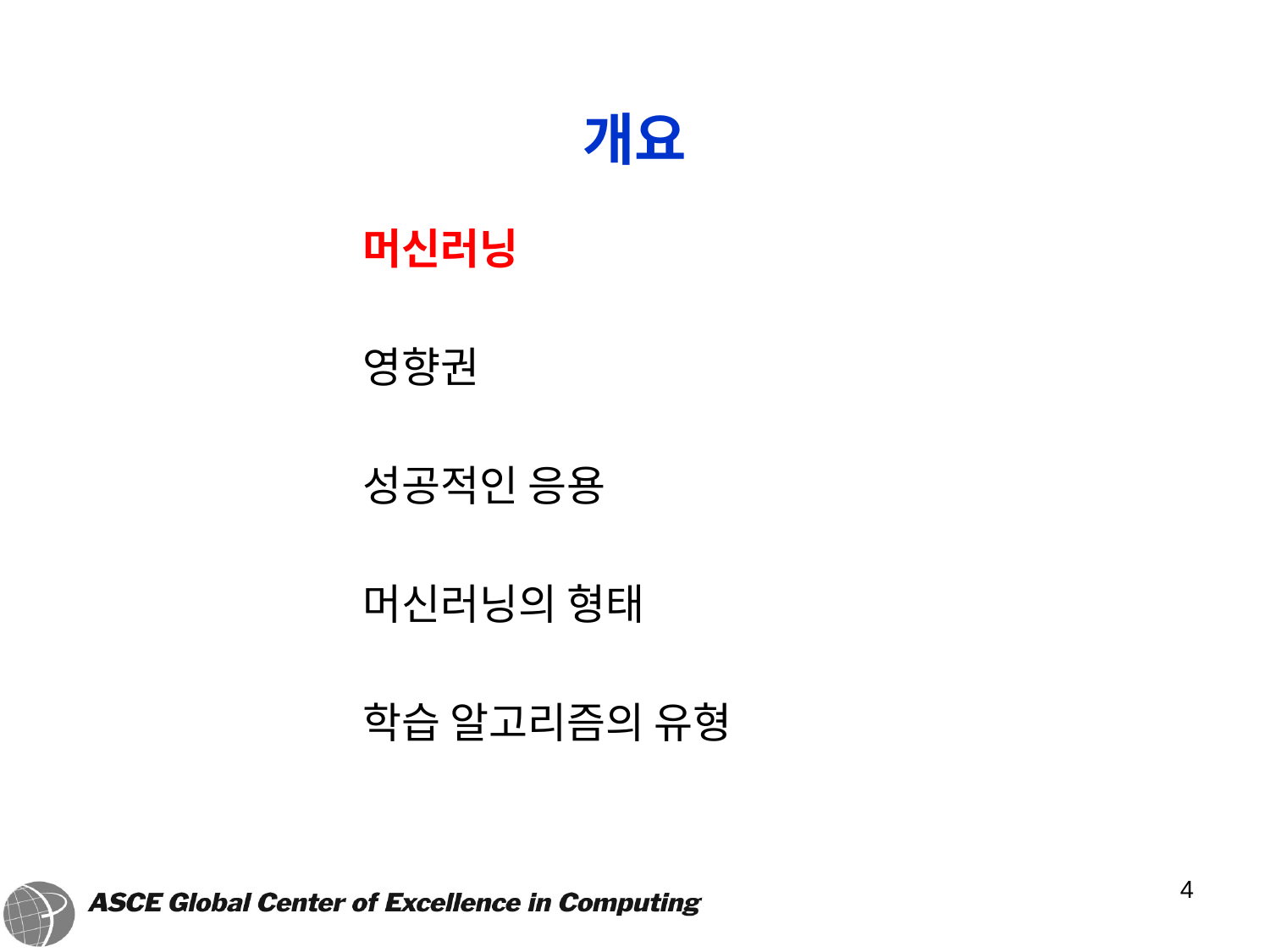

개요
머신러닝

영향권

성공적인 응용

머신러닝의 형태

학습 알고리즘의 유형
4